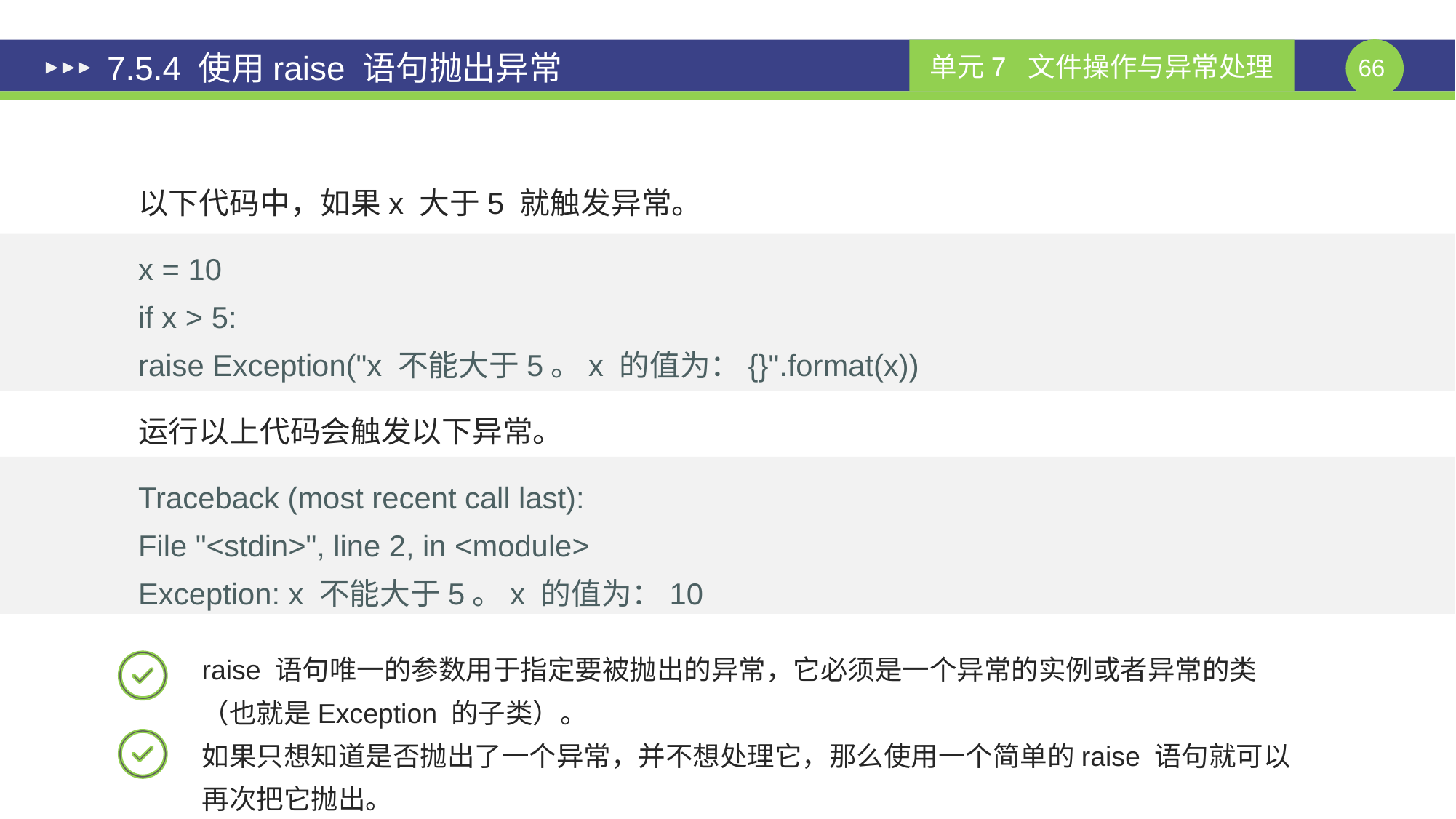

# 7.5.4 使用raise 语句抛出异常
以下代码中，如果x 大于5 就触发异常。

x = 10
if x > 5:
raise Exception("x 不能大于5。x 的值为：{}".format(x))

运行以上代码会触发以下异常。

Traceback (most recent call last):
File "<stdin>", line 2, in <module>
Exception: x 不能大于5。x 的值为：10

raise 语句唯一的参数用于指定要被抛出的异常，它必须是一个异常的实例或者异常的类（也就是Exception 的子类）。
如果只想知道是否抛出了一个异常，并不想处理它，那么使用一个简单的raise 语句就可以再次把它抛出。